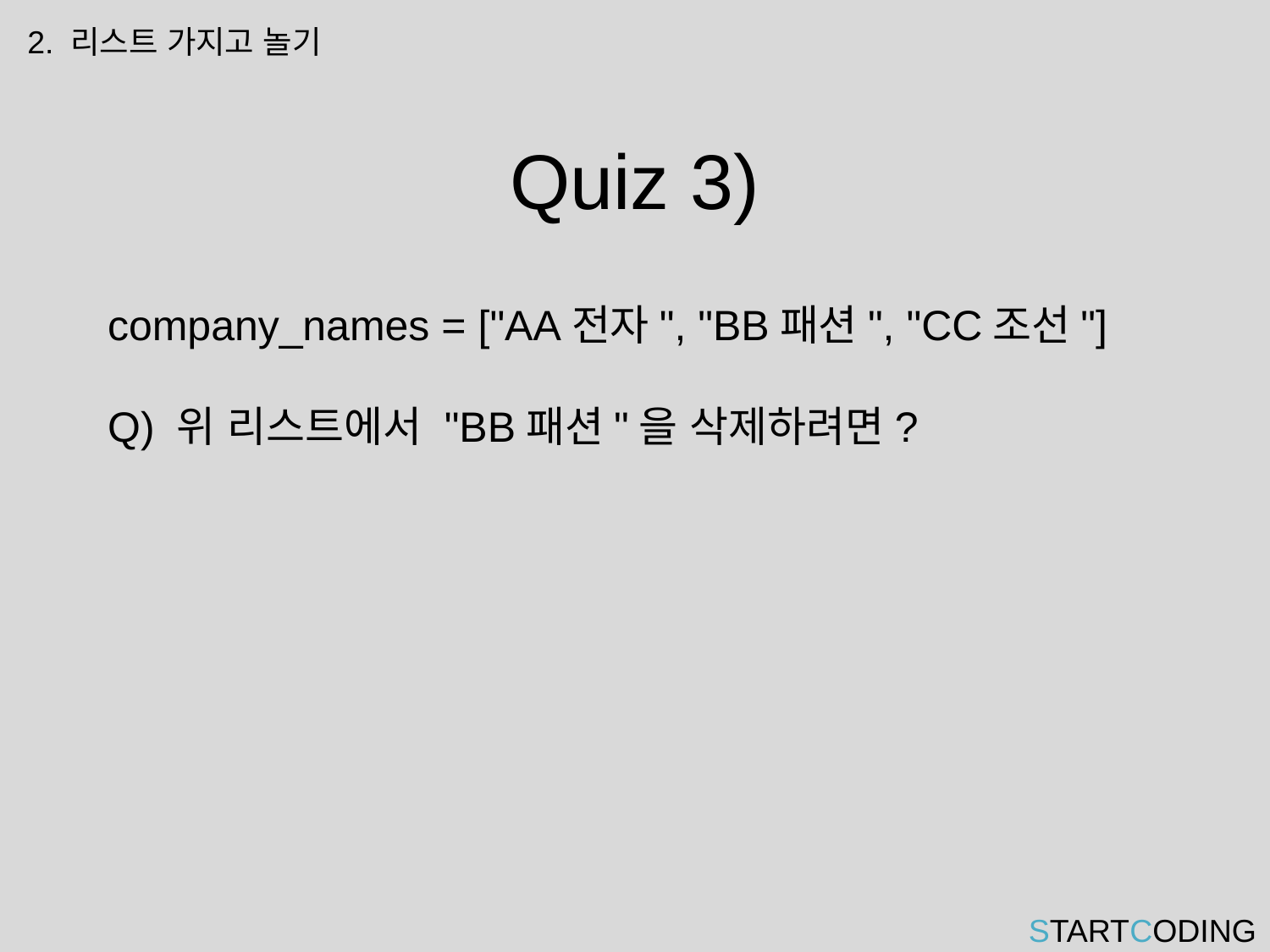

2. 리스트 가지고 놀기
# Quiz 3)

company_names = ["AA전자", "BB패션", "CC조선"]

Q) 위 리스트에서 "BB패션"을 삭제하려면?
STARTCODING